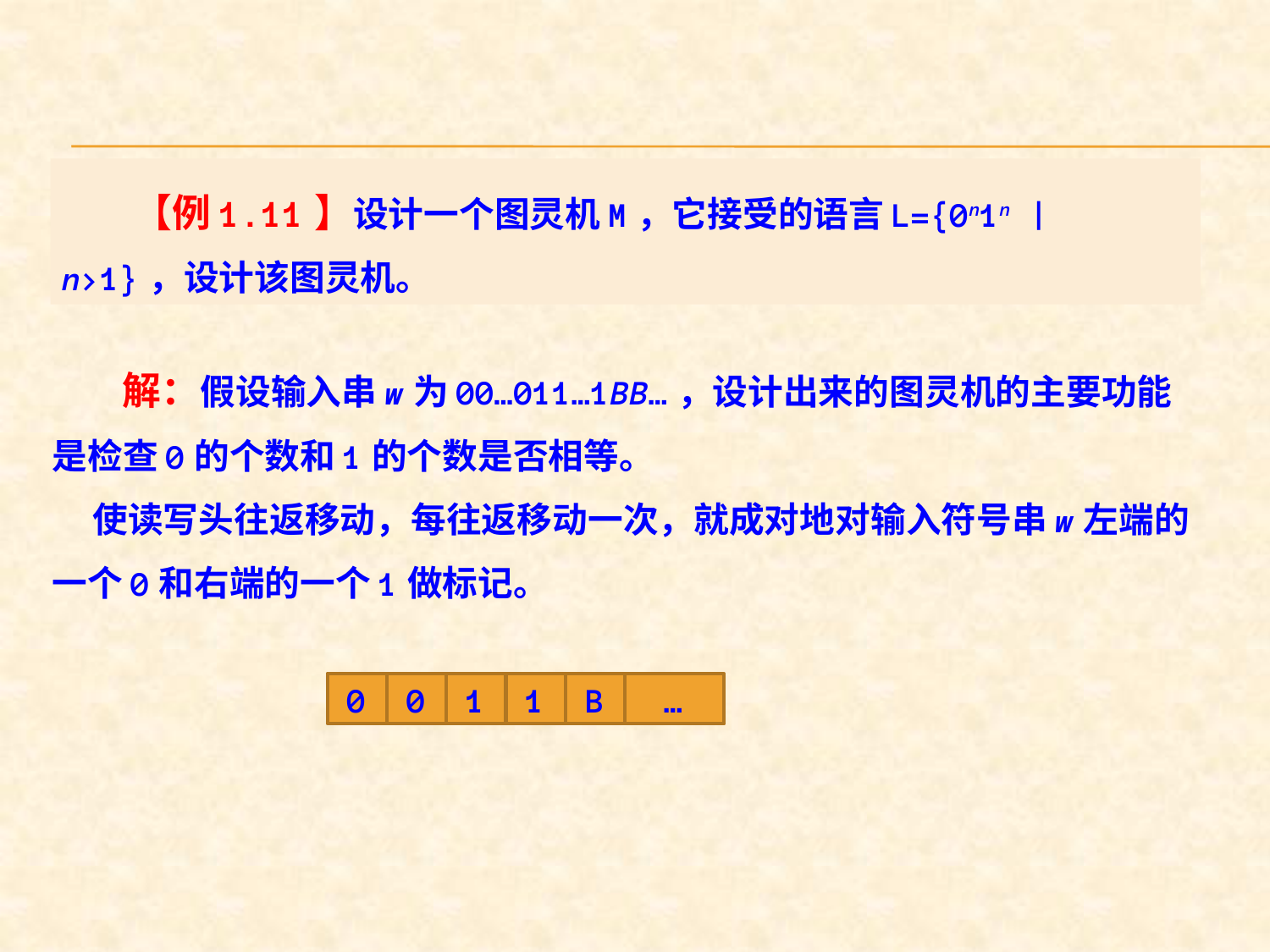

【例1.11】设计一个图灵机M，它接受的语言L={0n1n | n>1}，设计该图灵机。
　　解：假设输入串w为00…011…1BB…，设计出来的图灵机的主要功能是检查0的个数和1的个数是否相等。
    使读写头往返移动，每往返移动一次，就成对地对输入符号串w左端的一个0和右端的一个1做标记。
0
0
1
1
B
…